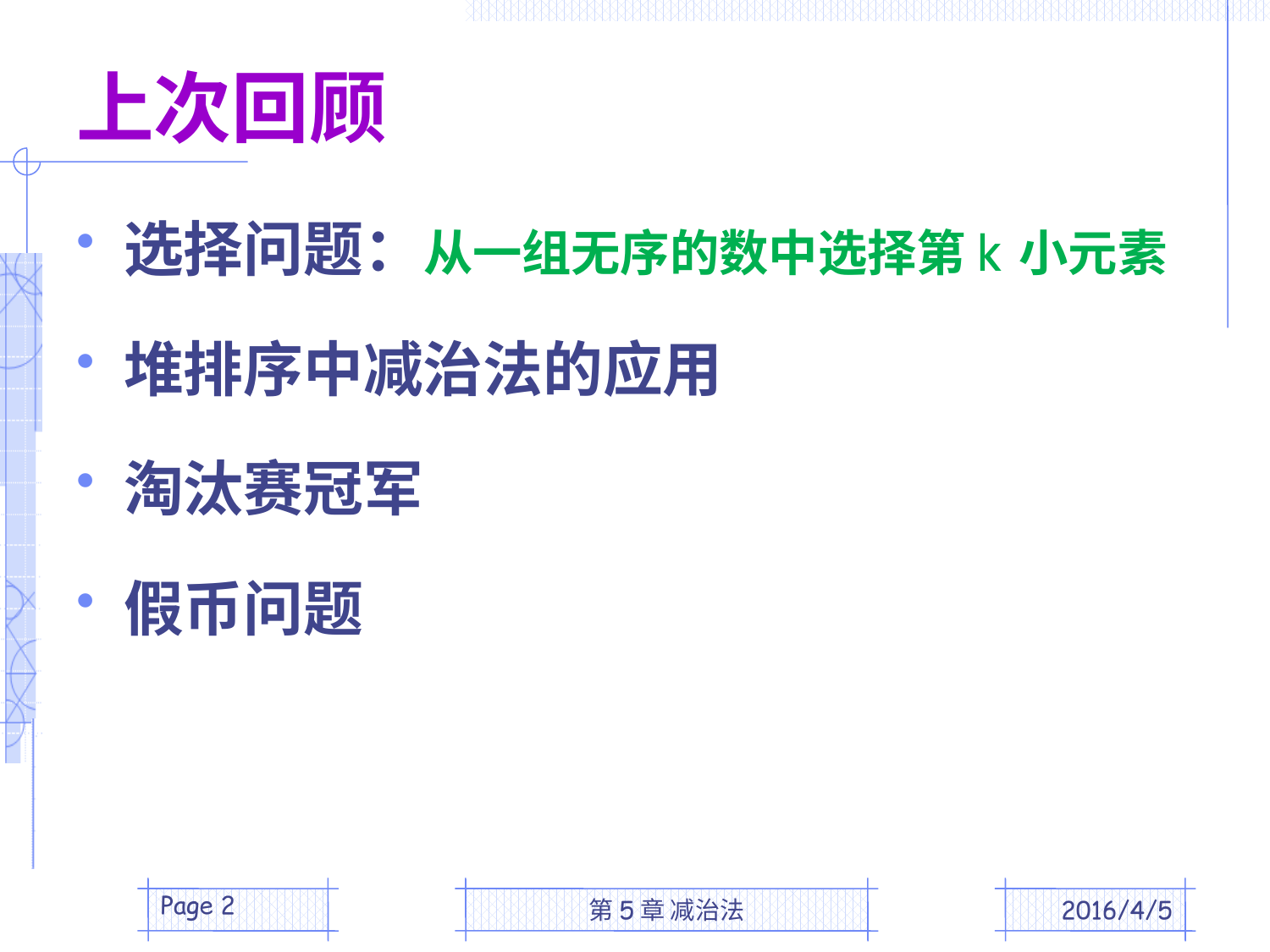

# 上次回顾
选择问题：从一组无序的数中选择第k小元素
堆排序中减治法的应用
淘汰赛冠军
假币问题
Page 2
第5章 减治法
2016/4/5